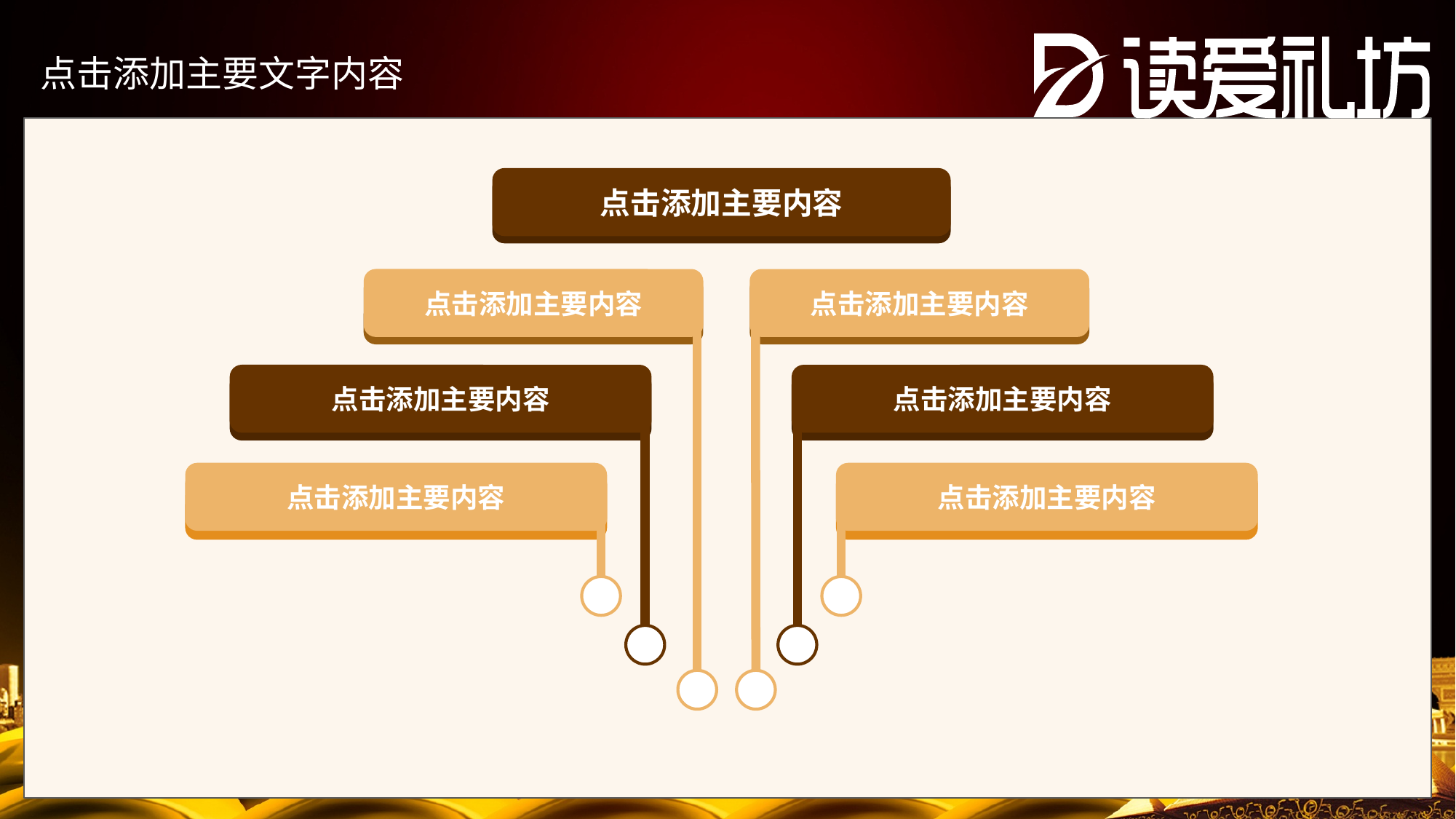

点击添加主要内容

点击添加主要内容

点击添加主要内容

点击添加主要内容

点击添加主要内容

点击添加主要内容

点击添加主要内容